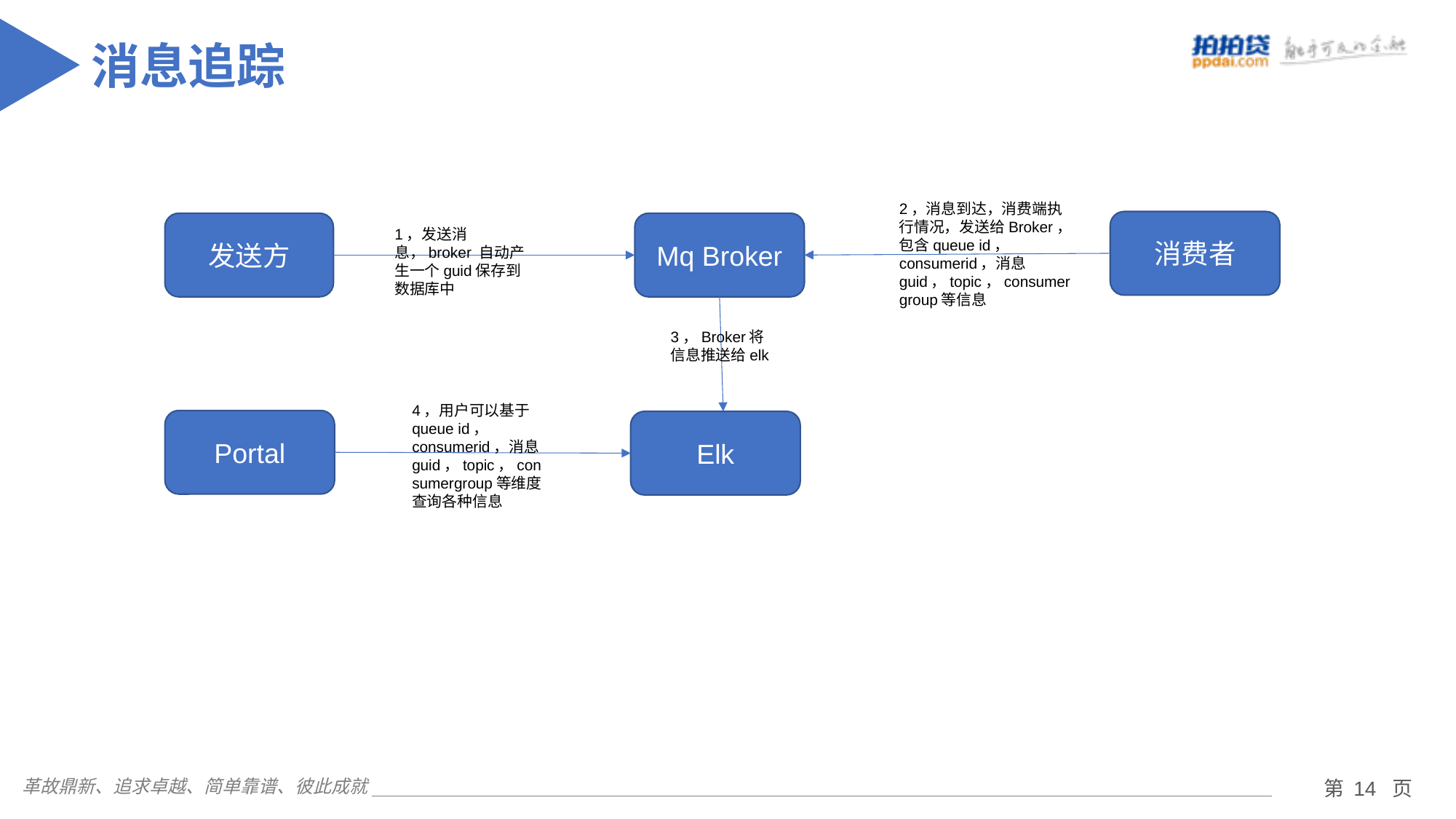

消息追踪
2，消息到达，消费端执行情况，发送给Broker，包含queue id， consumerid，消息guid，topic，consumergroup等信息
消费者
发送方
Mq Broker
1，发送消息，broker 自动产生一个guid保存到数据库中
3，Broker将信息推送给elk
4，用户可以基于queue id， consumerid，消息guid，topic，consumergroup等维度查询各种信息
Portal
Elk